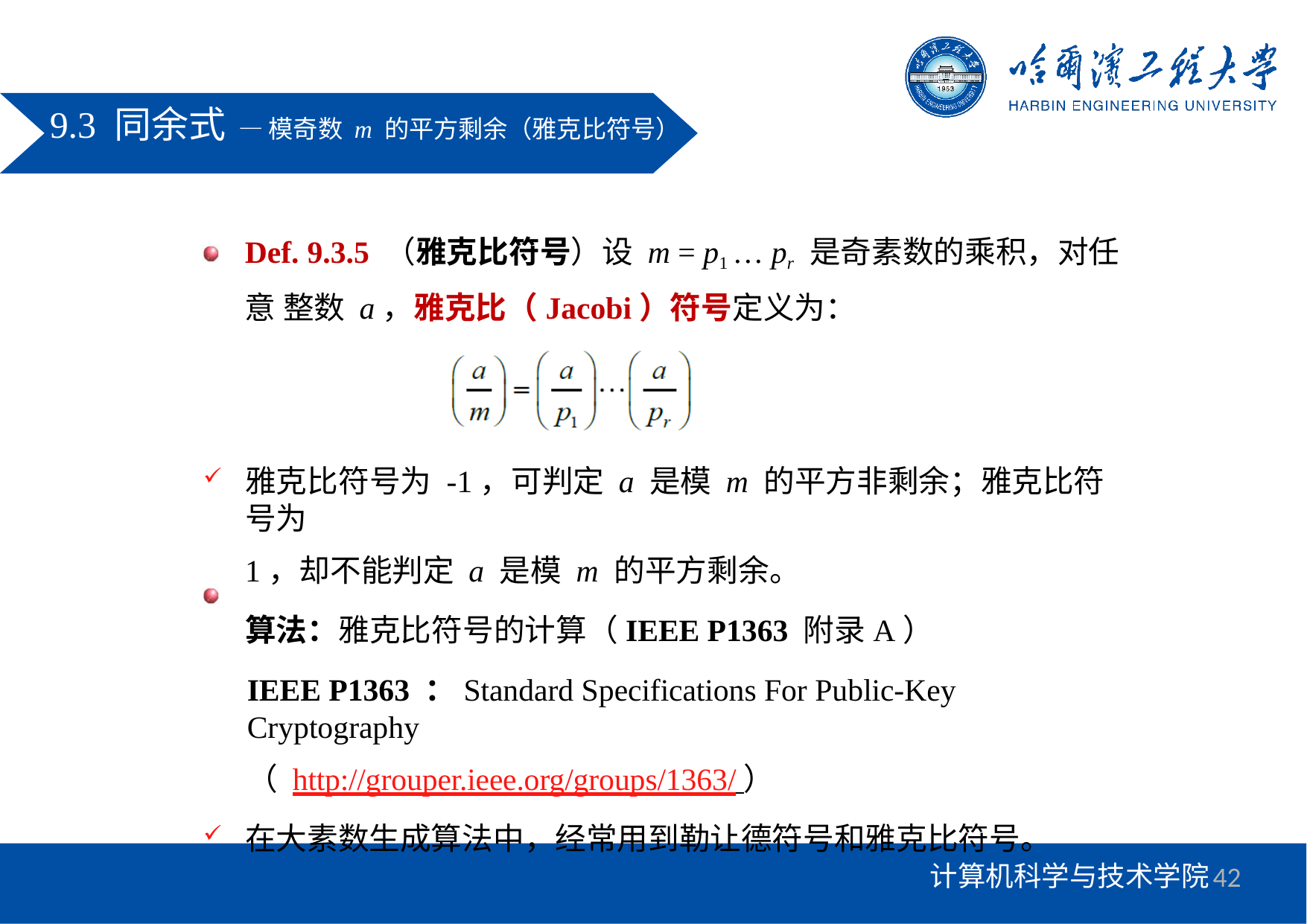

# 9.3 同余式— 模奇数 m 的平方剩余（雅克比符号）
Def. 9.3.5 （雅克比符号）设 m = p1 … pr 是奇素数的乘积，对任意 整数 a，雅克比（Jacobi）符号定义为：

雅克比符号为-1，可判定 a 是模 m 的平方非剩余；雅克比符号为
1，却不能判定 a 是模 m 的平方剩余。
算法：雅克比符号的计算（IEEE P1363 附录A）
IEEE P1363 ：Standard Specifications For Public-Key Cryptography
（ http://grouper.ieee.org/groups/1363/ ）
在大素数生成算法中，经常用到勒让德符号和雅克比符号。

42